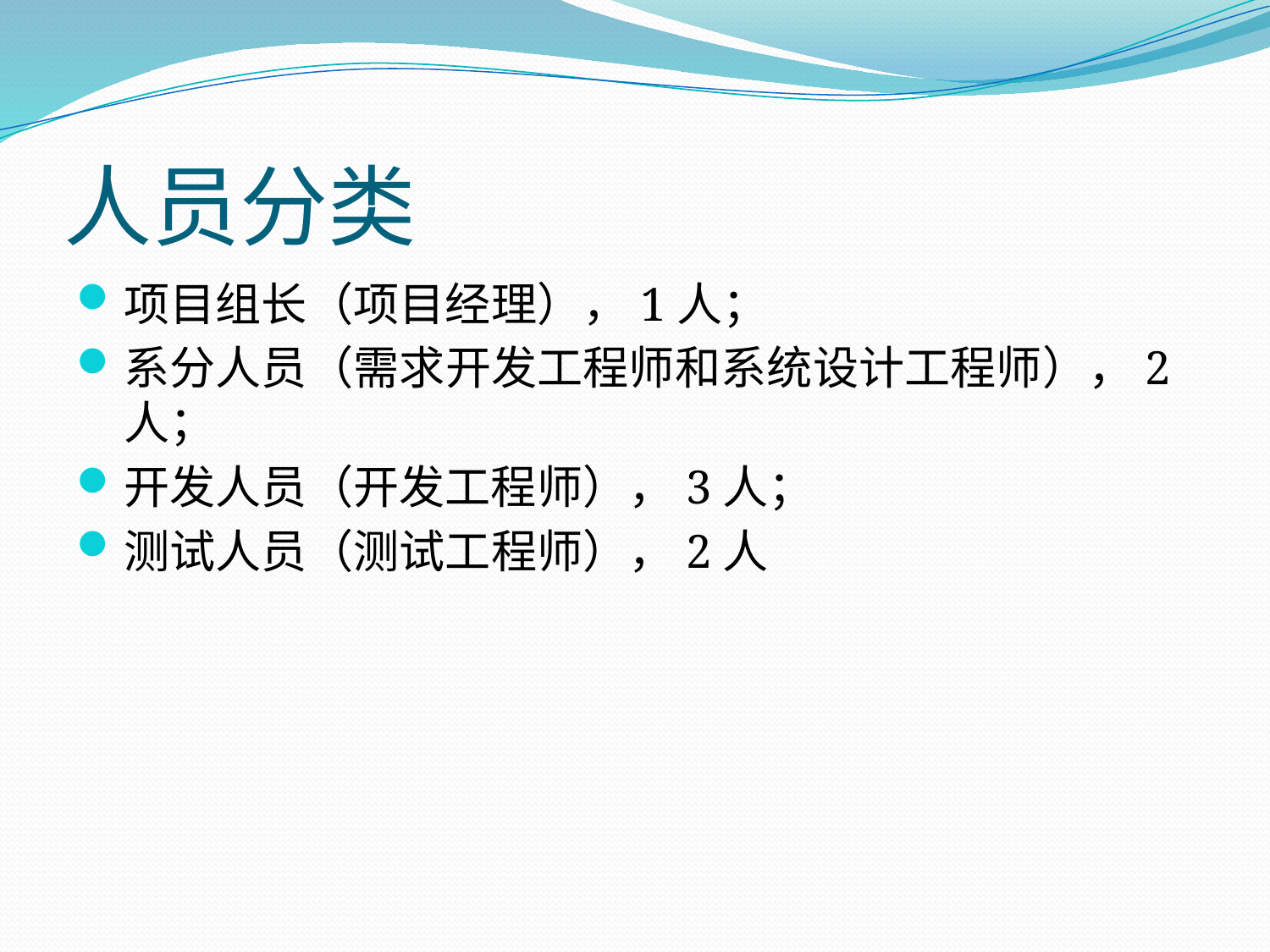

# 人员分类
项目组长（项目经理），1人；
系分人员（需求开发工程师和系统设计工程师），2人；
开发人员（开发工程师），3人；
测试人员（测试工程师），2人